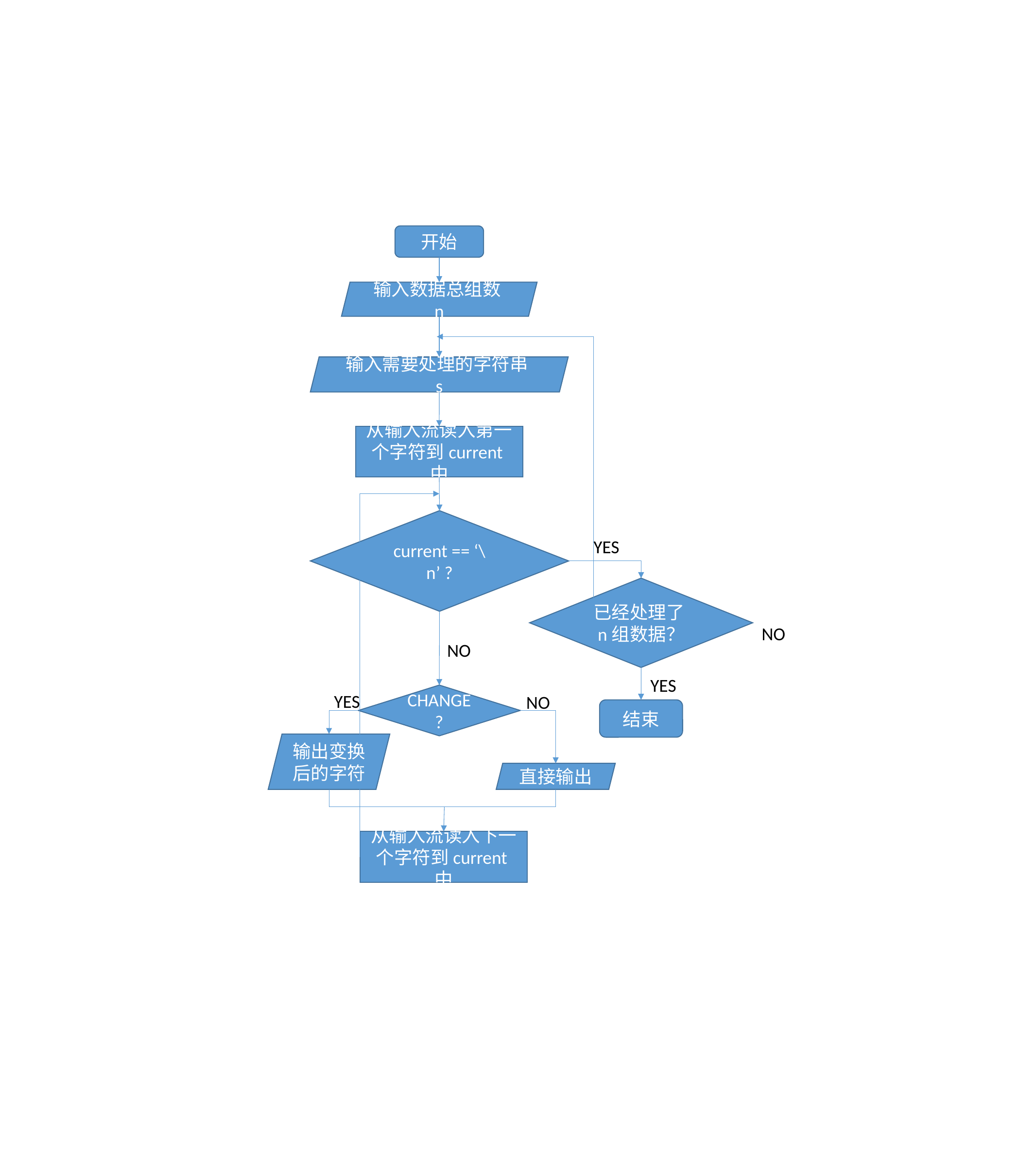

开始
输入数据总组数n
输入需要处理的字符串s
从输入流读入第一个字符到current中
current == ‘\n’ ?
YES
已经处理了n组数据？
NO
NO
YES
CHANGE?
YES
NO
结束
输出变换后的字符
直接输出
从输入流读入下一个字符到current中